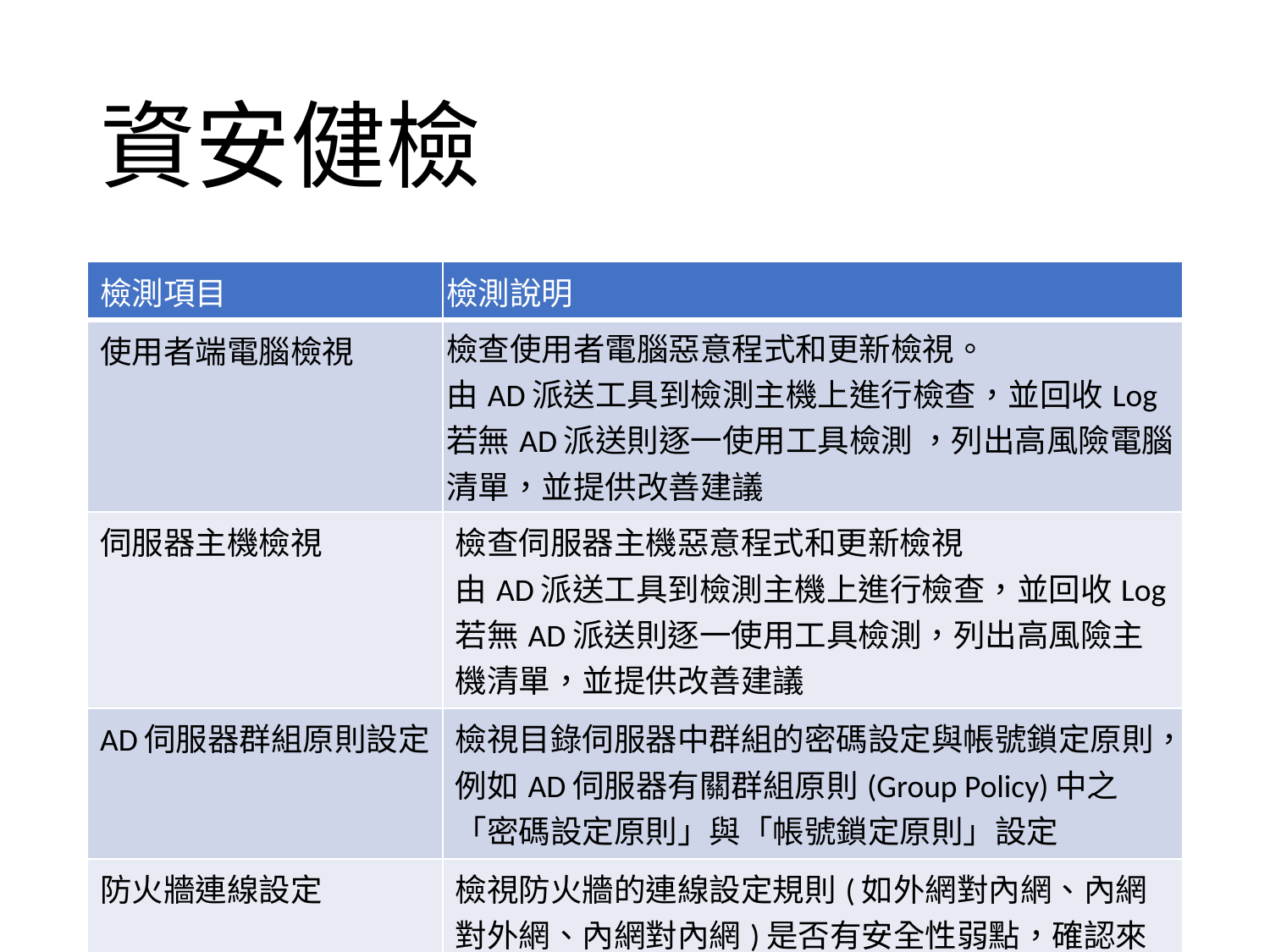

# 資安健檢
| 檢測項目 | 檢測說明 |
| --- | --- |
| 使用者端電腦檢視 | 檢查使用者電腦惡意程式和更新檢視。 由AD派送工具到檢測主機上進行檢查，並回收Log 若無AD派送則逐一使用工具檢測 ，列出高風險電腦清單，並提供改善建議 |
| 伺服器主機檢視 | 檢查伺服器主機惡意程式和更新檢視 由AD派送工具到檢測主機上進行檢查，並回收Log 若無AD派送則逐一使用工具檢測，列出高風險主機清單，並提供改善建議 |
| AD伺服器群組原則設定 | 檢視目錄伺服器中群組的密碼設定與帳號鎖定原則，例如AD伺服器有關群組原則(Group Policy)中之「密碼設定原則」與「帳號鎖定原則」設定 |
| 防火牆連線設定 | 檢視防火牆的連線設定規則(如外網對內網、內網對外網、內網對內網)是否有安全性弱點，確認來源與目的 IP 與通訊埠連通的適當性 |